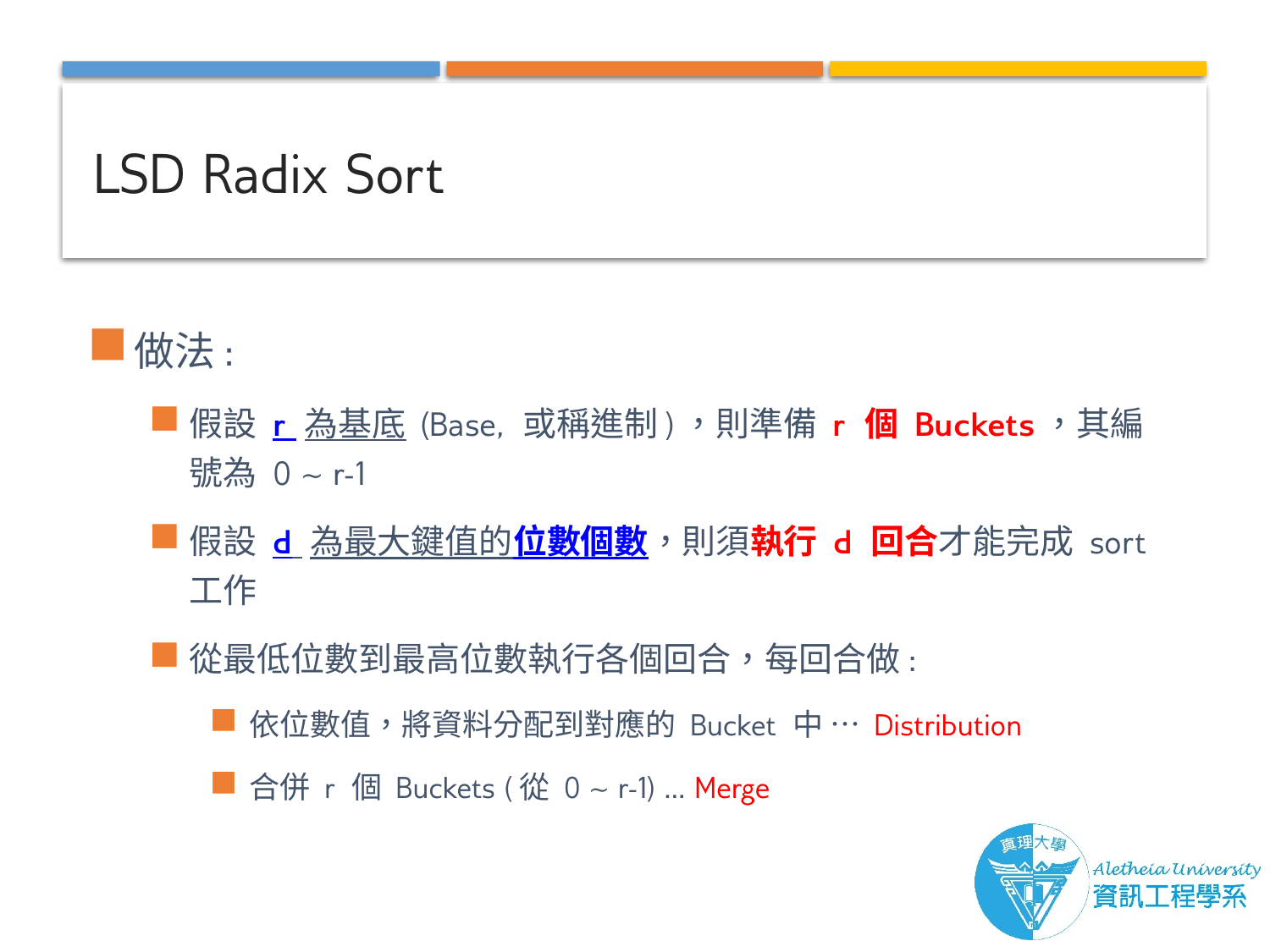

# LSD Radix Sort
做法:
假設 r 為基底 (Base, 或稱進制)，則準備 r 個 Buckets，其編號為 0 ~ r-1
假設 d 為最大鍵值的位數個數，則須執行 d 回合才能完成 sort 工作
從最低位數到最高位數執行各個回合，每回合做:
依位數值，將資料分配到對應的 Bucket 中 … Distribution
合併 r 個 Buckets (從 0 ~ r-1) … Merge